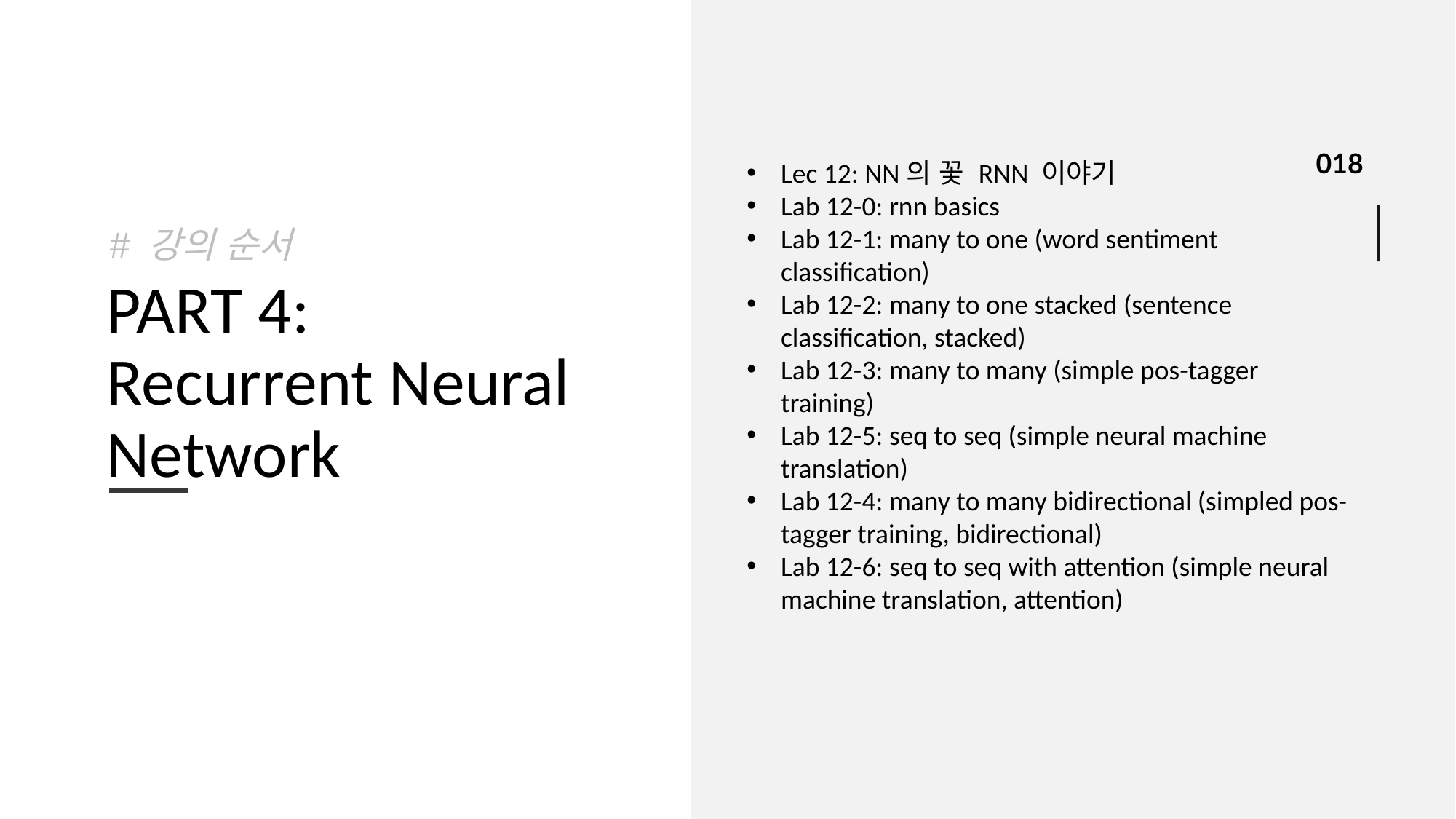

Lec 12: NN의 꽃 RNN 이야기
Lab 12-0: rnn basics
Lab 12-1: many to one (word sentiment classification)
Lab 12-2: many to one stacked (sentence classification, stacked)
Lab 12-3: many to many (simple pos-tagger training)
Lab 12-5: seq to seq (simple neural machine translation)
Lab 12-4: many to many bidirectional (simpled pos-tagger training, bidirectional)
Lab 12-6: seq to seq with attention (simple neural machine translation, attention)

# 강의 순서
PART 4:
Recurrent Neural Network